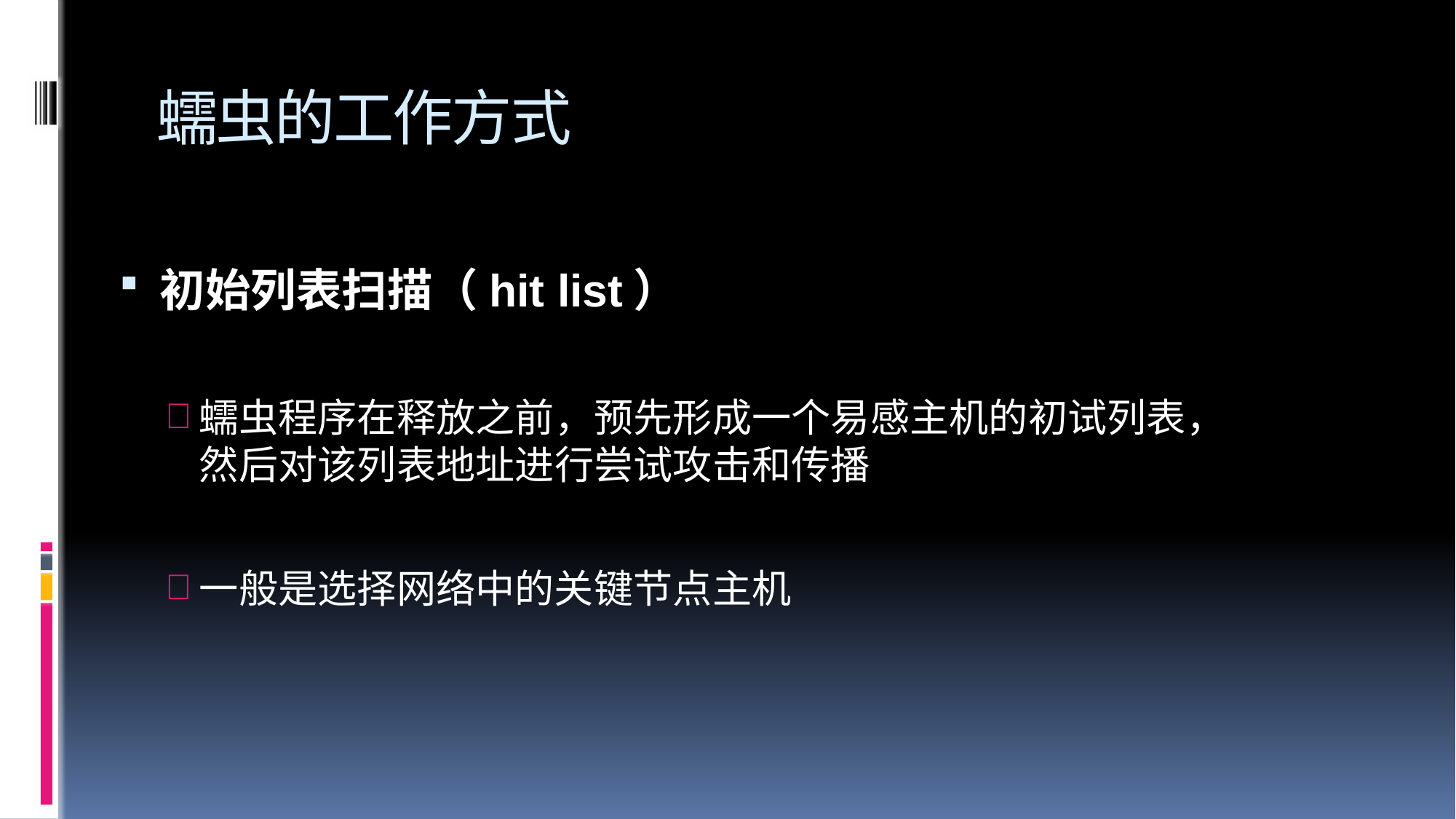

# 蠕虫的工作方式
初始列表扫描（hit list）

蠕虫程序在释放之前，预先形成一个易感主机的初试列表，然后对该列表地址进行尝试攻击和传播

一般是选择网络中的关键节点主机